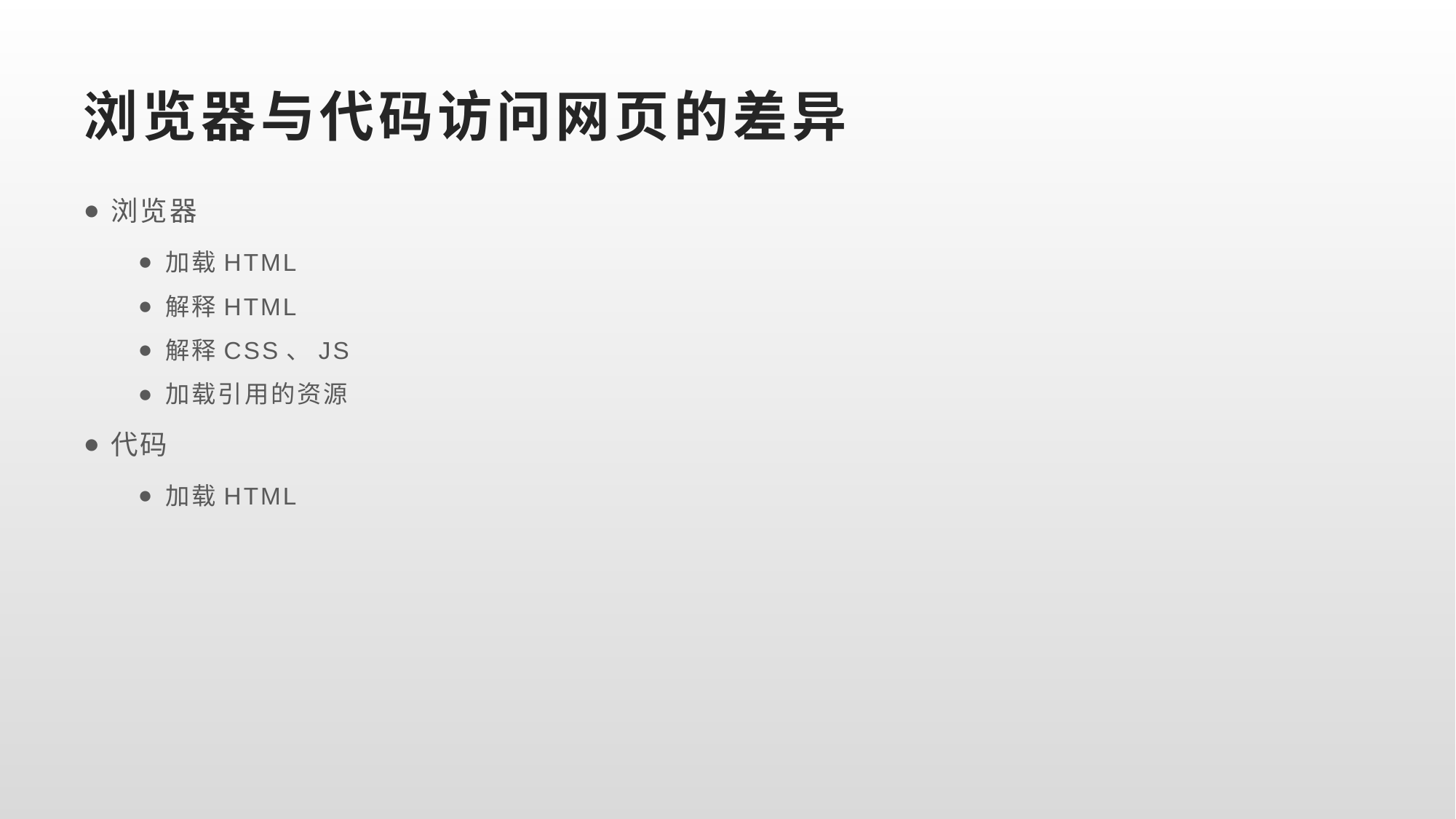

# 浏览器与代码访问网页的差异
浏览器
加载HTML
解释HTML
解释CSS、JS
加载引用的资源
代码
加载HTML